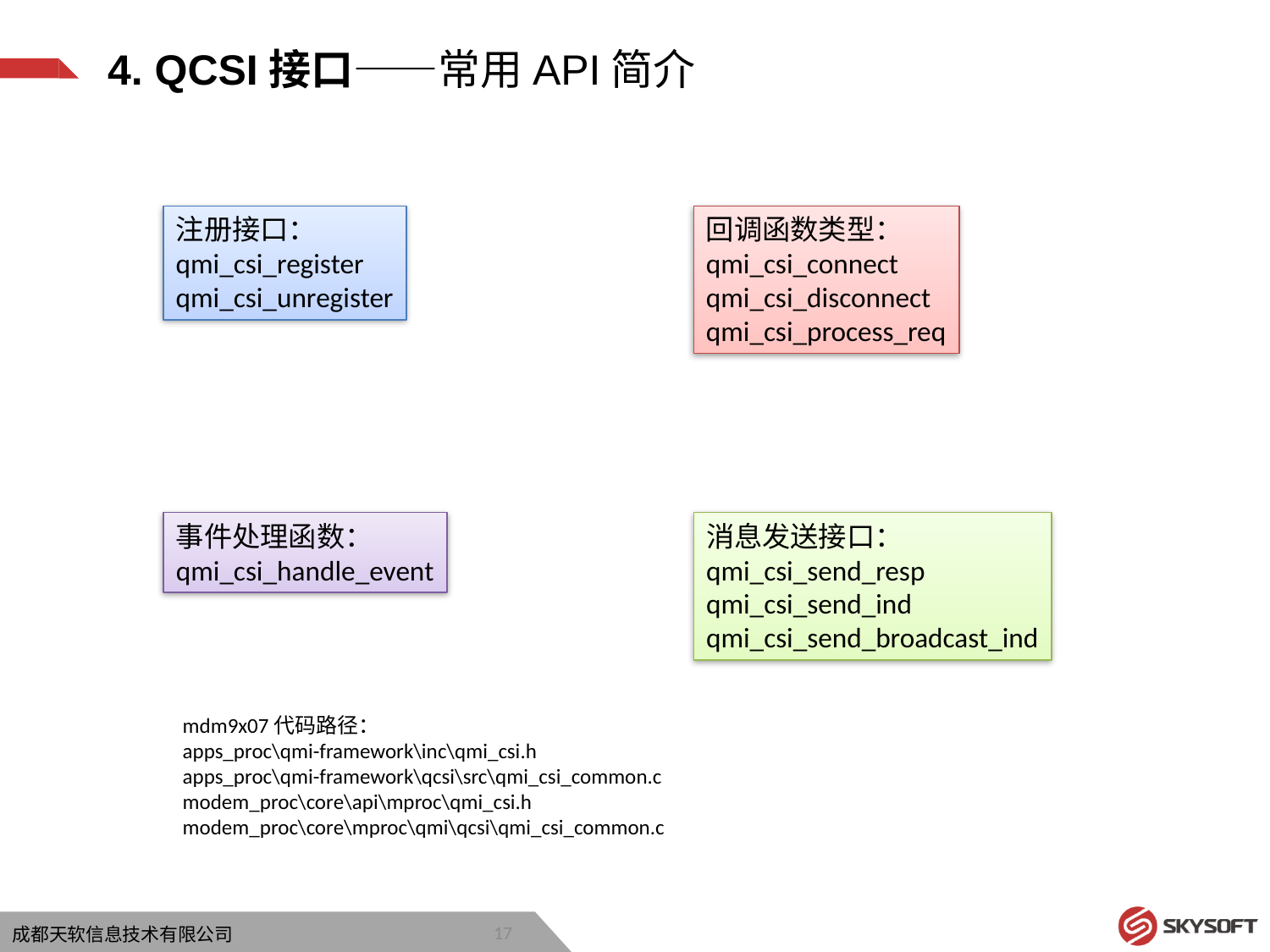

4. QCSI接口——常用API简介
注册接口：
qmi_csi_register
qmi_csi_unregister
回调函数类型：
qmi_csi_connect
qmi_csi_disconnect
qmi_csi_process_req
事件处理函数：
qmi_csi_handle_event
消息发送接口：
qmi_csi_send_resp
qmi_csi_send_ind
qmi_csi_send_broadcast_ind
mdm9x07代码路径：
apps_proc\qmi-framework\inc\qmi_csi.h
apps_proc\qmi-framework\qcsi\src\qmi_csi_common.c
modem_proc\core\api\mproc\qmi_csi.h
modem_proc\core\mproc\qmi\qcsi\qmi_csi_common.c
17